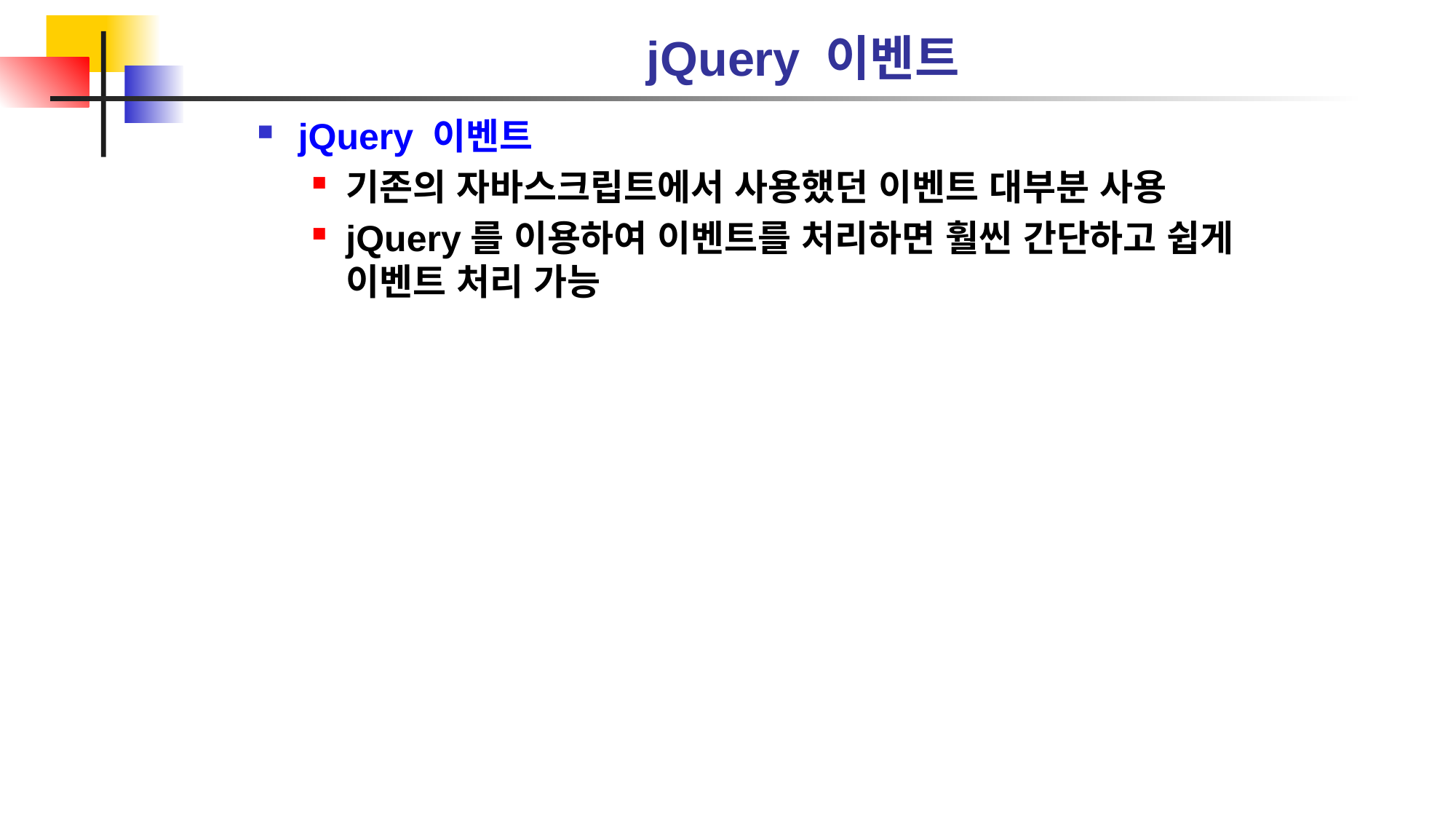

# jQuery 이벤트
jQuery 이벤트
기존의 자바스크립트에서 사용했던 이벤트 대부분 사용
jQuery를 이용하여 이벤트를 처리하면 훨씬 간단하고 쉽게 이벤트 처리 가능